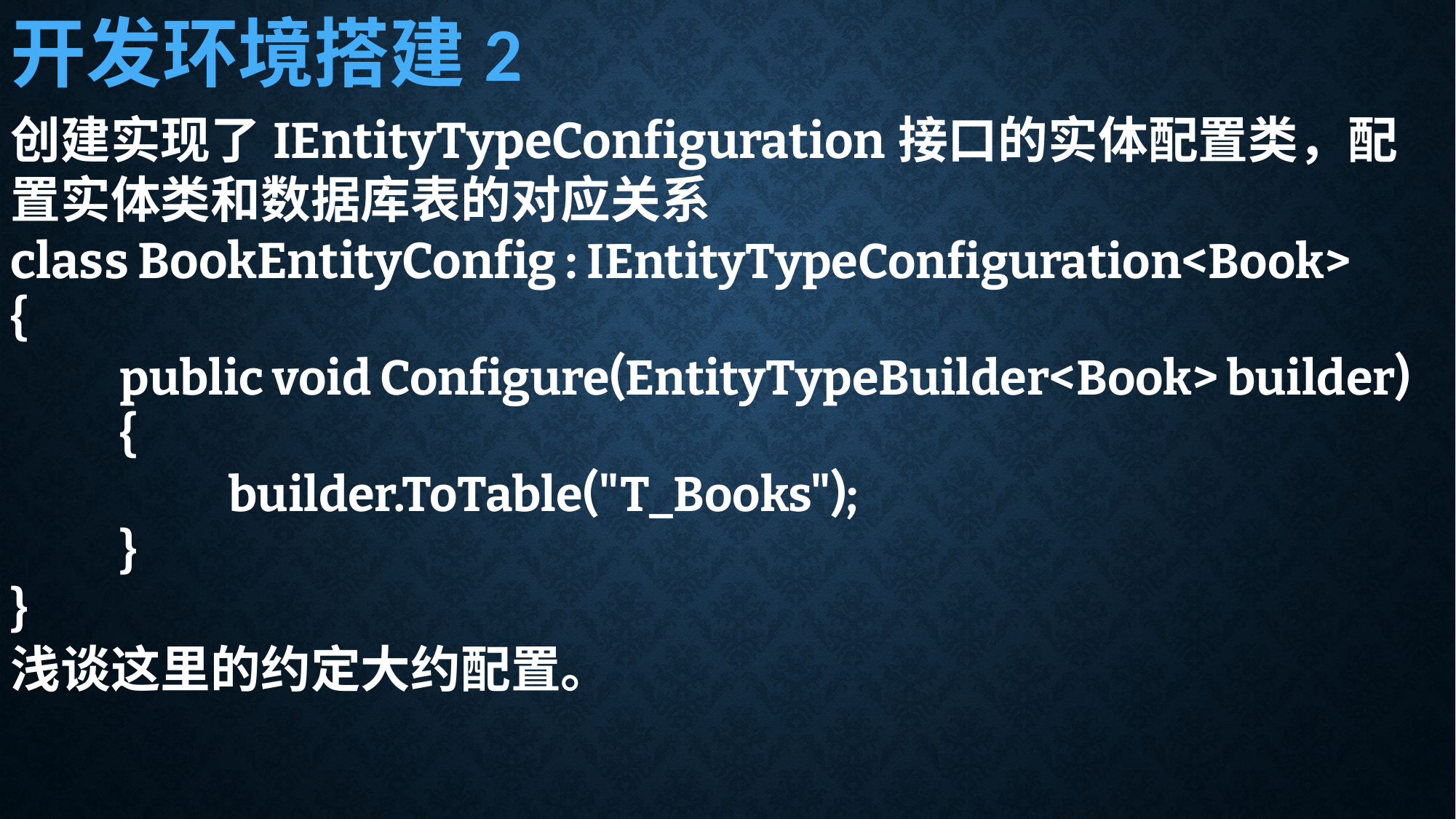

开发环境搭建2
创建实现了IEntityTypeConfiguration接口的实体配置类，配置实体类和数据库表的对应关系
class BookEntityConfig : IEntityTypeConfiguration<Book>
{
	public void Configure(EntityTypeBuilder<Book> builder)
	{
		builder.ToTable("T_Books");
	}
}
浅谈这里的约定大约配置。